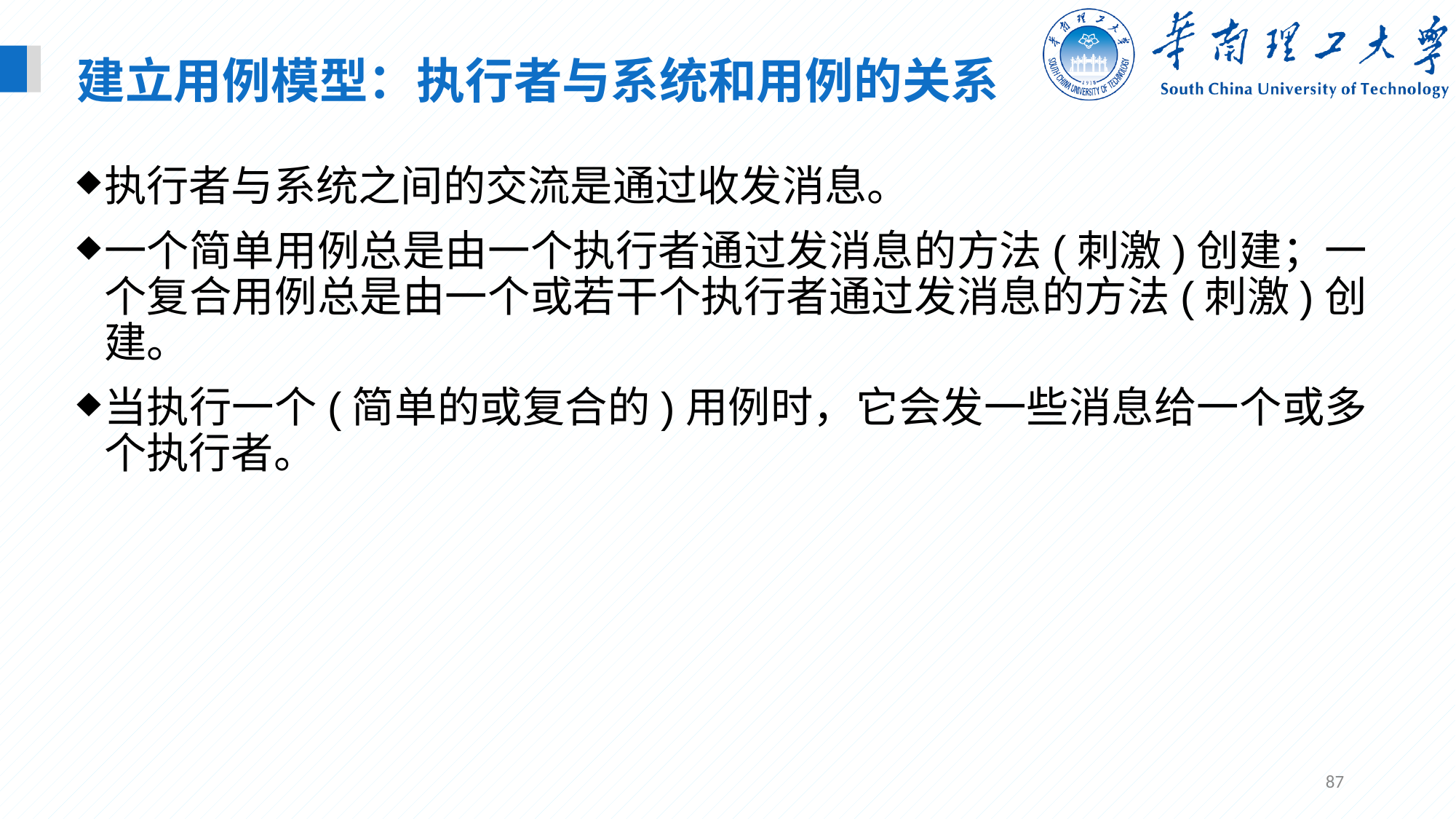

建立用例模型：执行者与系统和用例的关系
执行者与系统之间的交流是通过收发消息。
一个简单用例总是由一个执行者通过发消息的方法(刺激)创建；一个复合用例总是由一个或若干个执行者通过发消息的方法(刺激)创建。
当执行一个(简单的或复合的)用例时，它会发一些消息给一个或多个执行者。
87